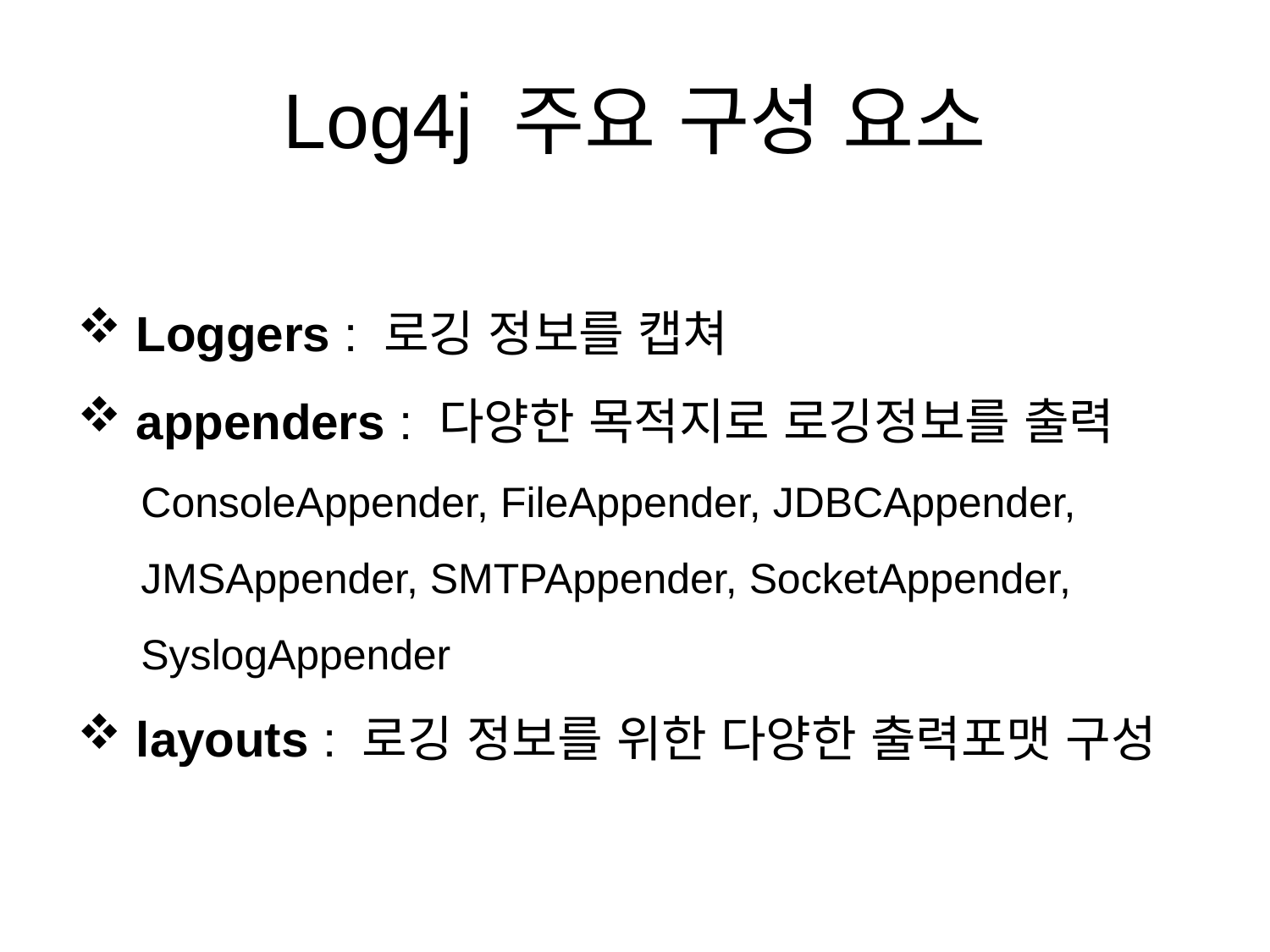

# Log4j 주요 구성 요소
 Loggers : 로깅 정보를 캡쳐
 appenders : 다양한 목적지로 로깅정보를 출력
ConsoleAppender, FileAppender, JDBCAppender, JMSAppender, SMTPAppender, SocketAppender, SyslogAppender
 layouts : 로깅 정보를 위한 다양한 출력포맷 구성